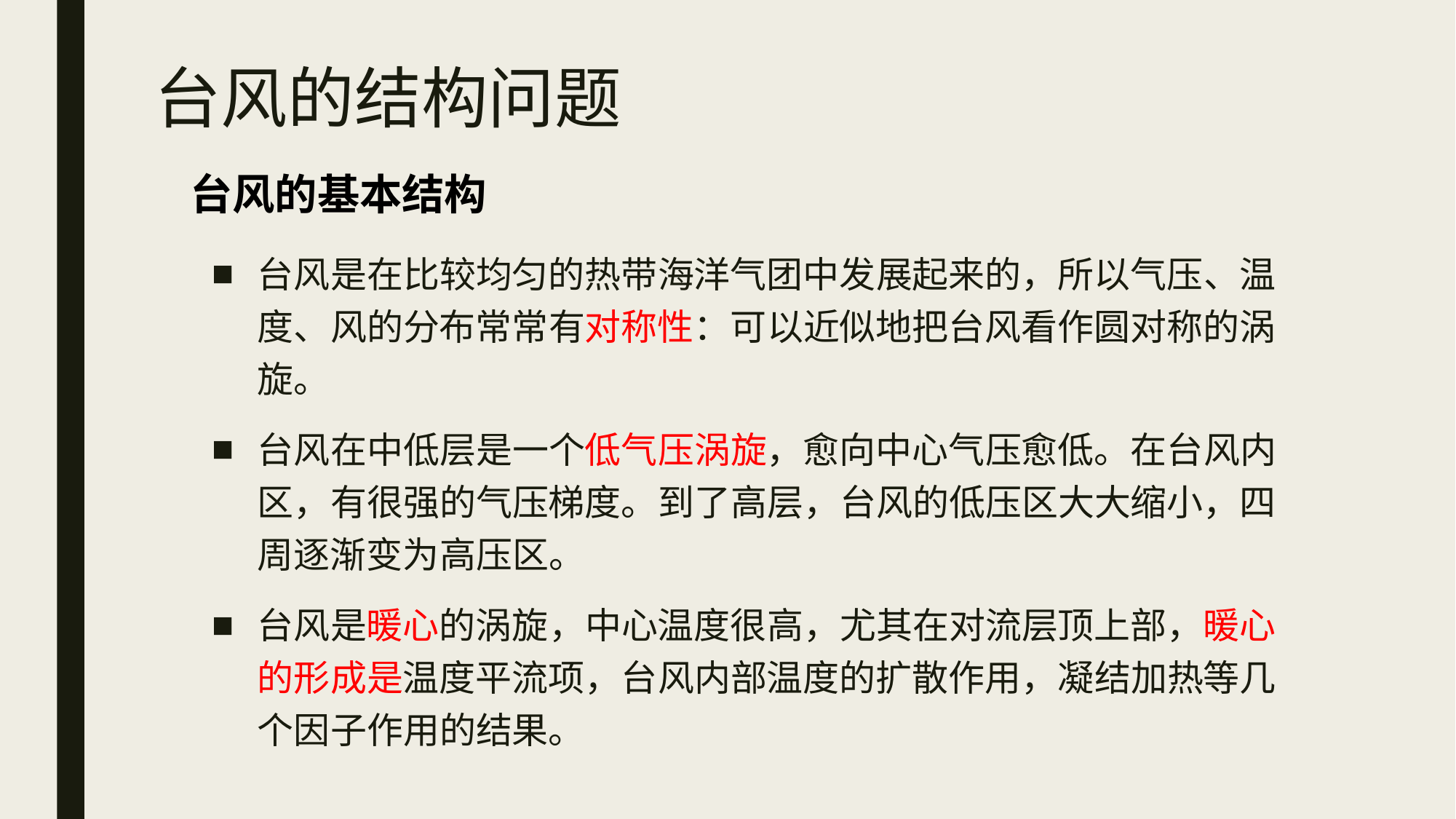

# 台风的结构问题
台风的基本结构
台风是在比较均匀的热带海洋气团中发展起来的，所以气压、温度、风的分布常常有对称性：可以近似地把台风看作圆对称的涡旋。
台风在中低层是一个低气压涡旋，愈向中心气压愈低。在台风内区，有很强的气压梯度。到了高层，台风的低压区大大缩小，四周逐渐变为高压区。
台风是暖心的涡旋，中心温度很高，尤其在对流层顶上部，暖心的形成是温度平流项，台风内部温度的扩散作用，凝结加热等几个因子作用的结果。